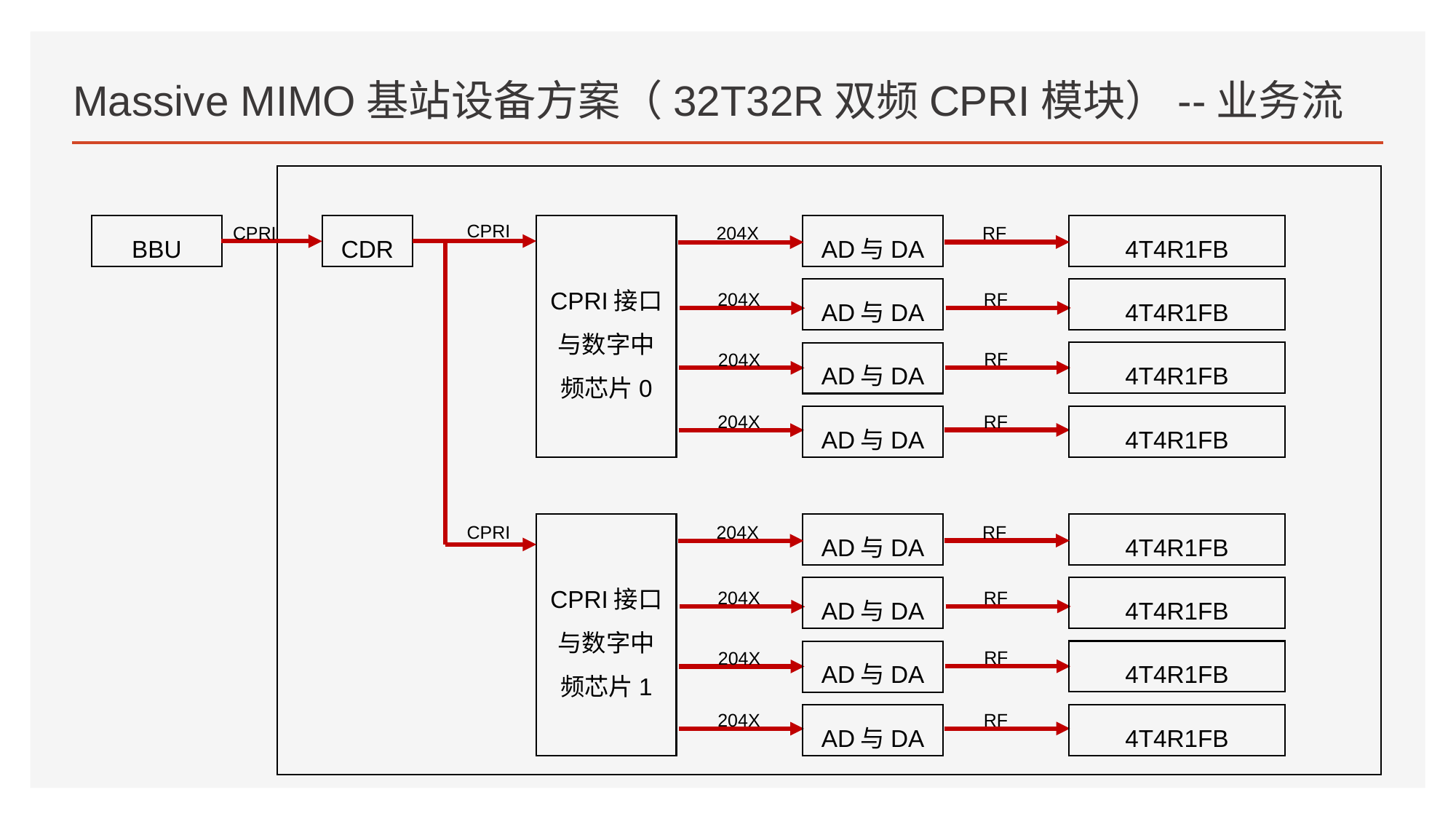

# Massive MIMO基站设备方案（32T32R双频CPRI模块）--业务流

CPRI
RF
CPRI
204X
CDR
CPRI接口与数字中频芯片0
BBU
4T4R1FB
AD与DA
RF
204X
4T4R1FB
AD与DA
RF
204X
4T4R1FB
AD与DA
RF
204X
4T4R1FB
AD与DA
CPRI
RF
204X
CPRI接口与数字中频芯片1
4T4R1FB
AD与DA
RF
204X
4T4R1FB
AD与DA
RF
204X
4T4R1FB
AD与DA
RF
204X
4T4R1FB
AD与DA